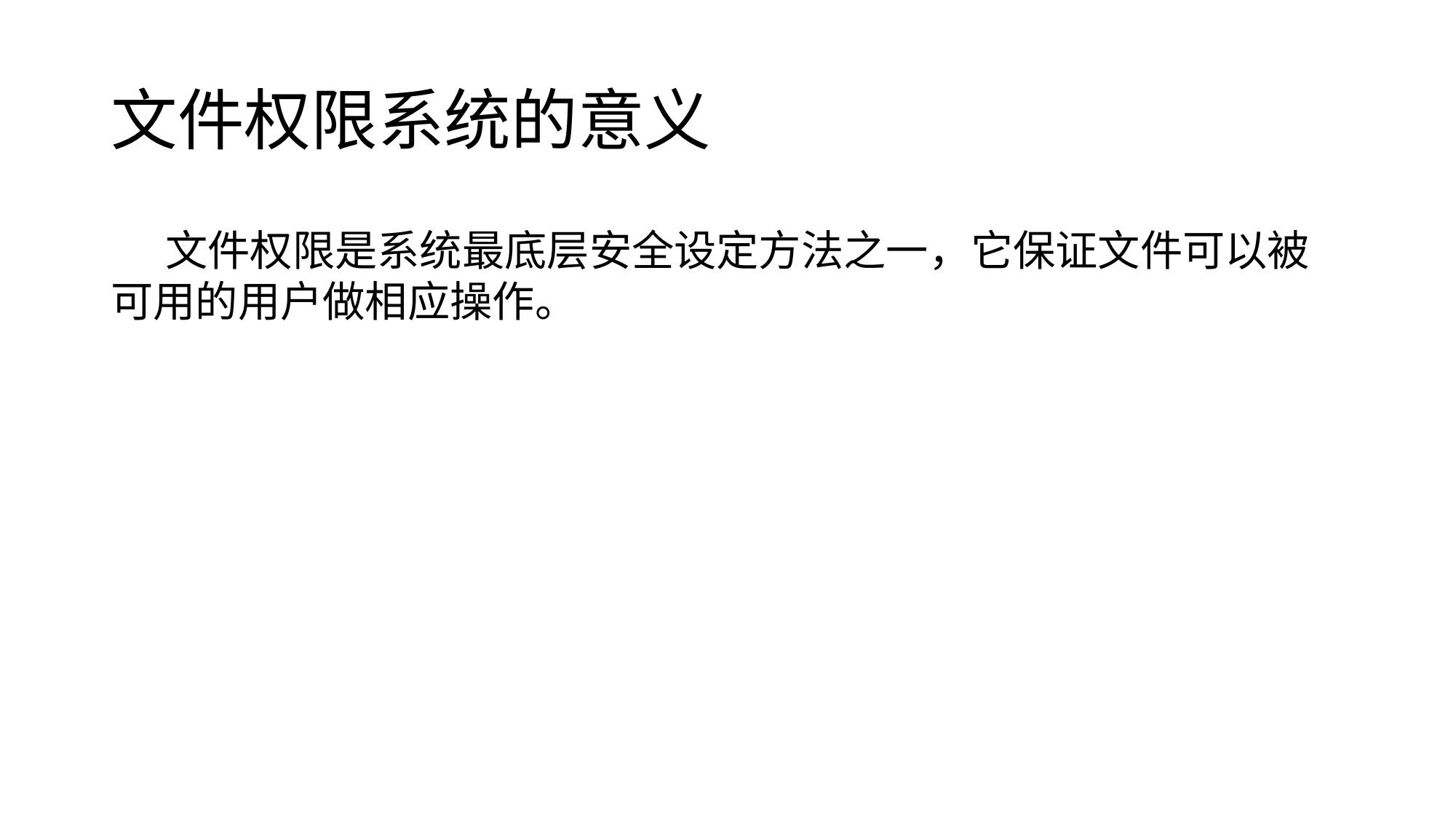

# 文件权限系统的意义
文件权限是系统最底层安全设定方法之一，它保证文件可以被可用的用户做相应操作。